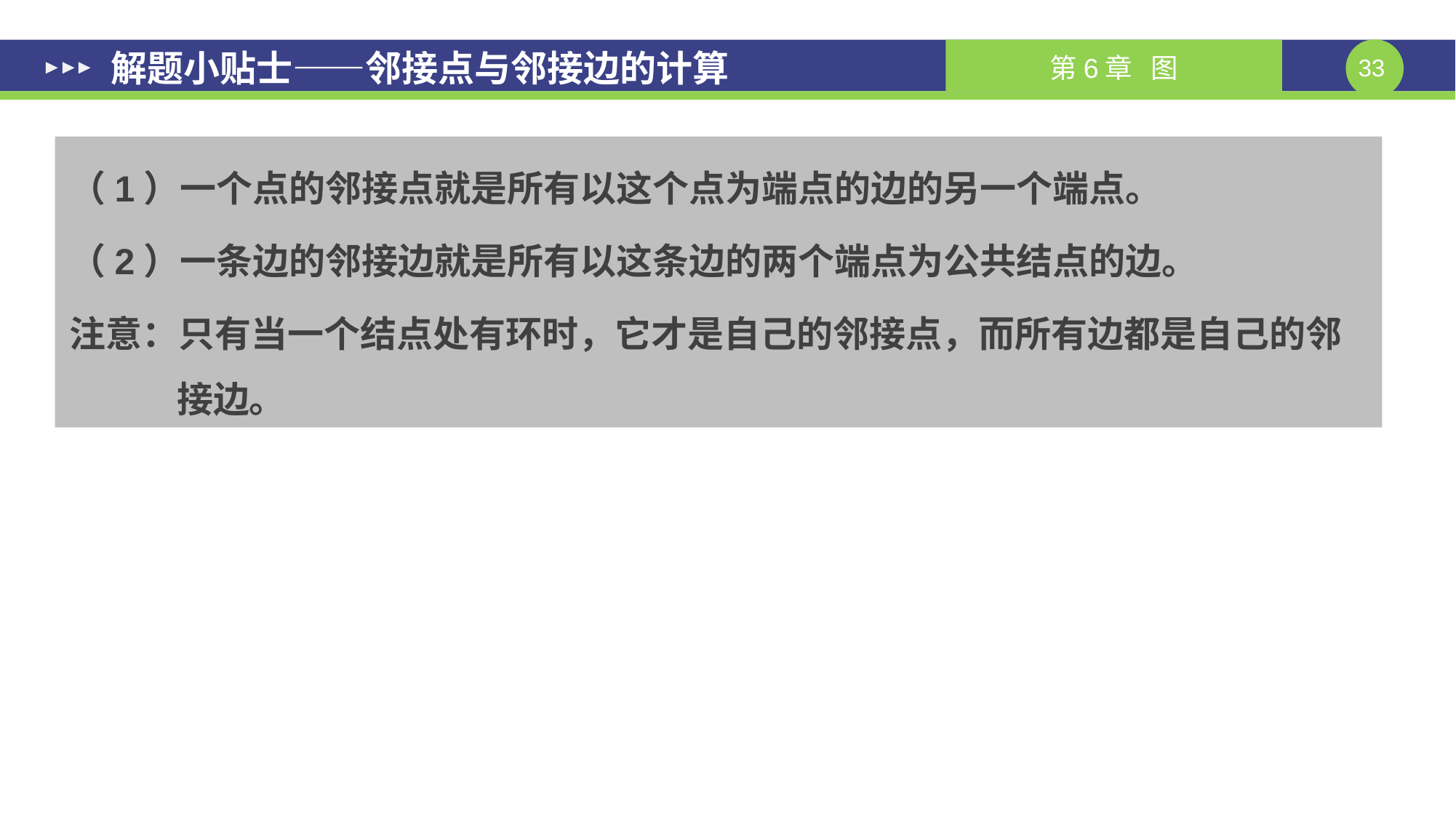

解题小贴士——邻接点与邻接边的计算
（1）一个点的邻接点就是所有以这个点为端点的边的另一个端点。
（2）一条边的邻接边就是所有以这条边的两个端点为公共结点的边。
注意：只有当一个结点处有环时，它才是自己的邻接点，而所有边都是自己的邻接边。